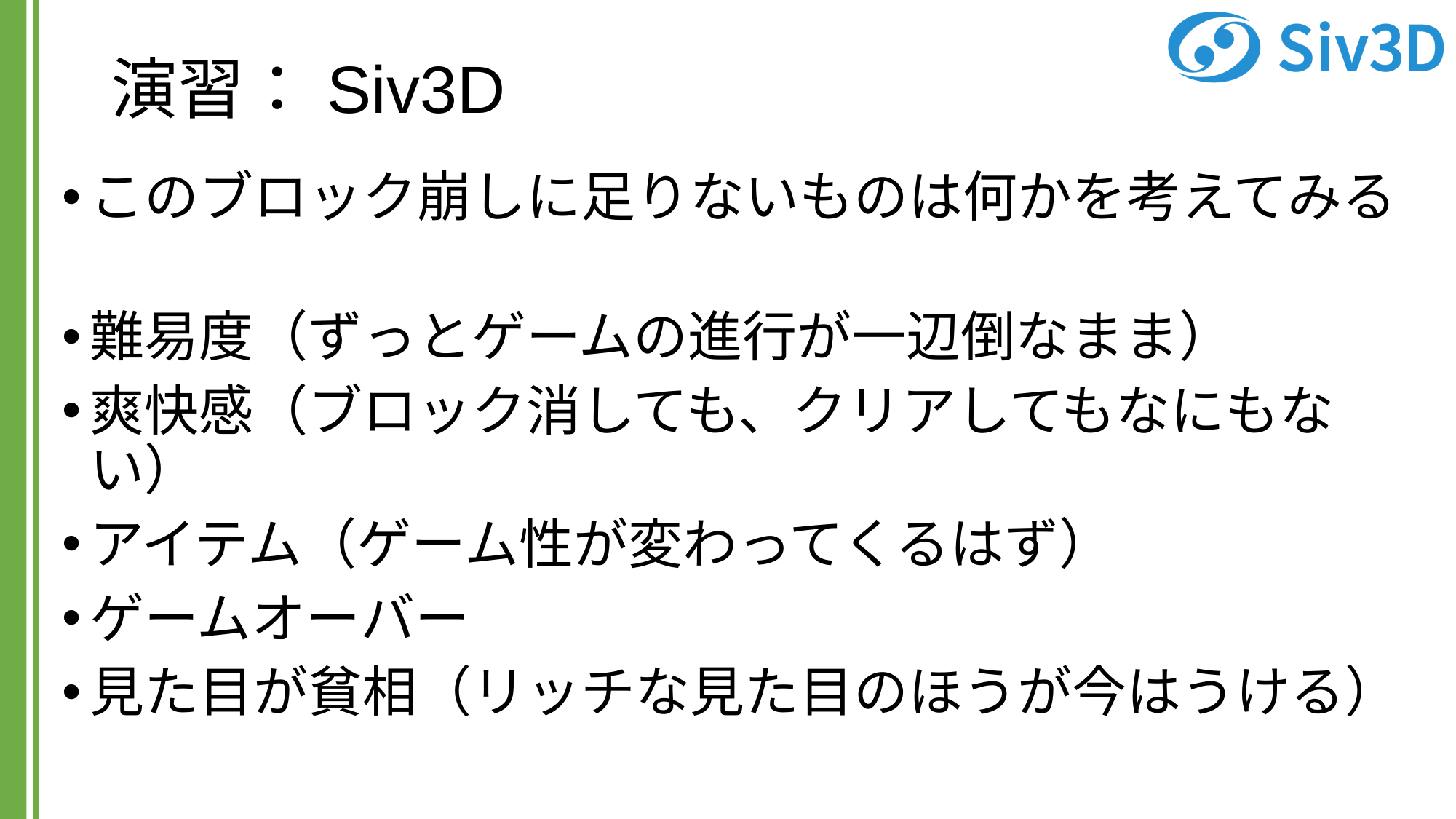

# 演習：Siv3D
このブロック崩しに足りないものは何かを考えてみる
難易度（ずっとゲームの進行が一辺倒なまま）
爽快感（ブロック消しても、クリアしてもなにもない）
アイテム（ゲーム性が変わってくるはず）
ゲームオーバー
見た目が貧相（リッチな見た目のほうが今はうける）